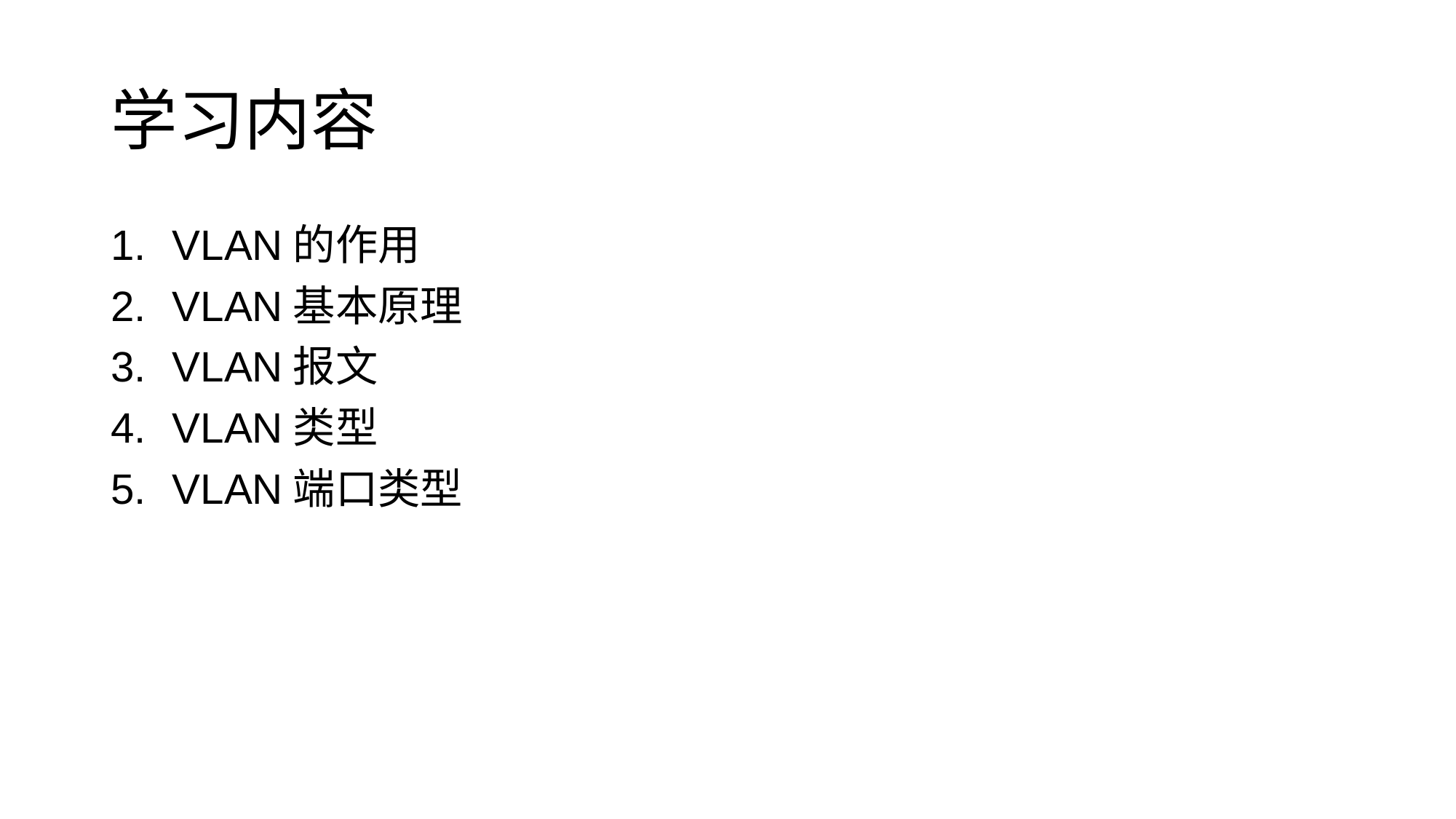

# 学习内容
VLAN的作用
VLAN基本原理
VLAN报文
VLAN类型
VLAN端口类型